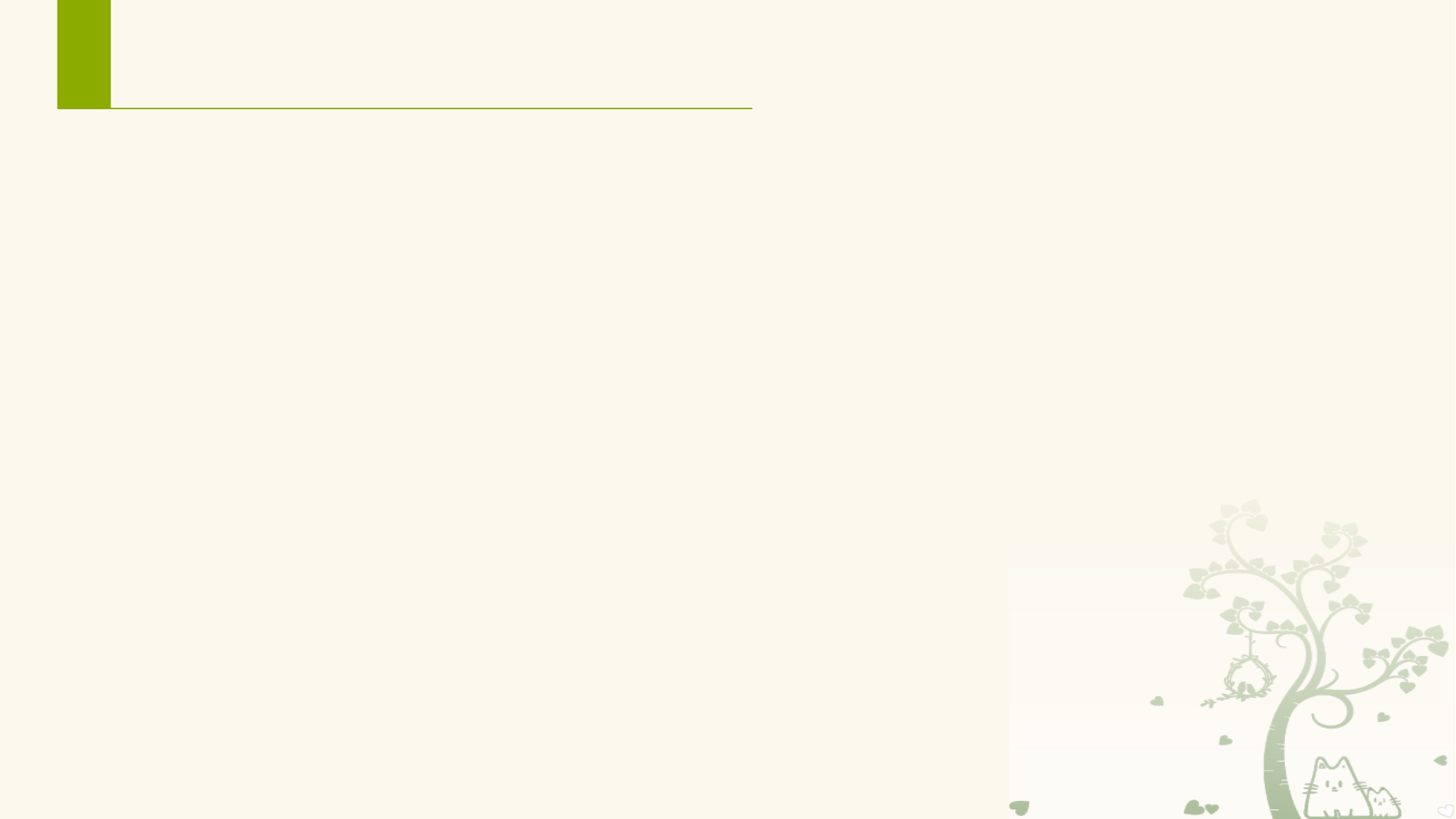

# 8.2.5 异步任务
public abstract class AsyncTask<Params, Progress, Result>
在继承AsyncTask 的时候可以为AsyncTask指定3个泛型参数，这3个参数的用途如下：
Params：“启动任务执行的输入参数”，在执行AsyncTask 时需要传入的参数，用于在后台任务中使用。后台任务是指doInBackground()方法中执行的动作。
Progress：“后台任务执行的进度”，后台执行任务时，如果需要在界面上显示当前的进度，则使用这里指定的泛型作为进度单位。
Result：“后台计算结果的类型”，当任务执行完毕后，如果需要对结果进行返回，则使用这里指定的泛型作为返回值类型。
在特定场合下，并不是所有类型都被使用，如果没有被使用，可以用java.lang.Void类型代替。
例如：
	class MyAsynTask extends AsynTask<Integer, Integer, String>{…}
表示：传入给后台任务的参数类型是Integer类型，第二个泛型参数表示使用整型数据来作为进度显示单位，第三个泛型参数表示使用String类型数据来反馈执行结果。